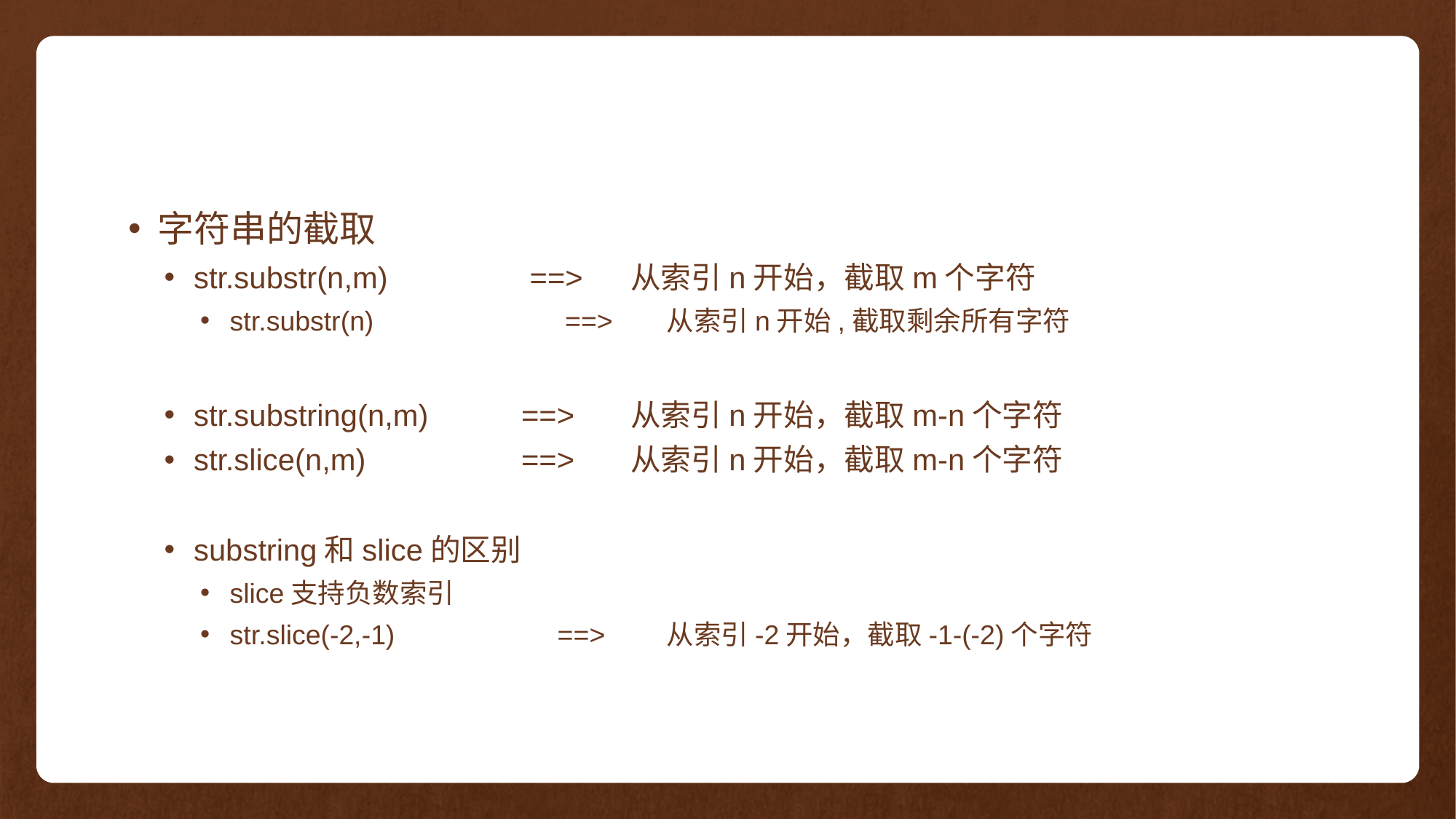

字符串的截取
str.substr(n,m) 		 ==>	从索引n开始，截取m个字符
str.substr(n)		 ==>	从索引n开始,截取剩余所有字符

str.substring(n,m)	==>	从索引n开始，截取m-n个字符
str.slice(n,m)		==>	从索引n开始，截取m-n个字符

substring和slice的区别
slice支持负数索引
str.slice(-2,-1)		==>	从索引-2开始，截取-1-(-2)个字符